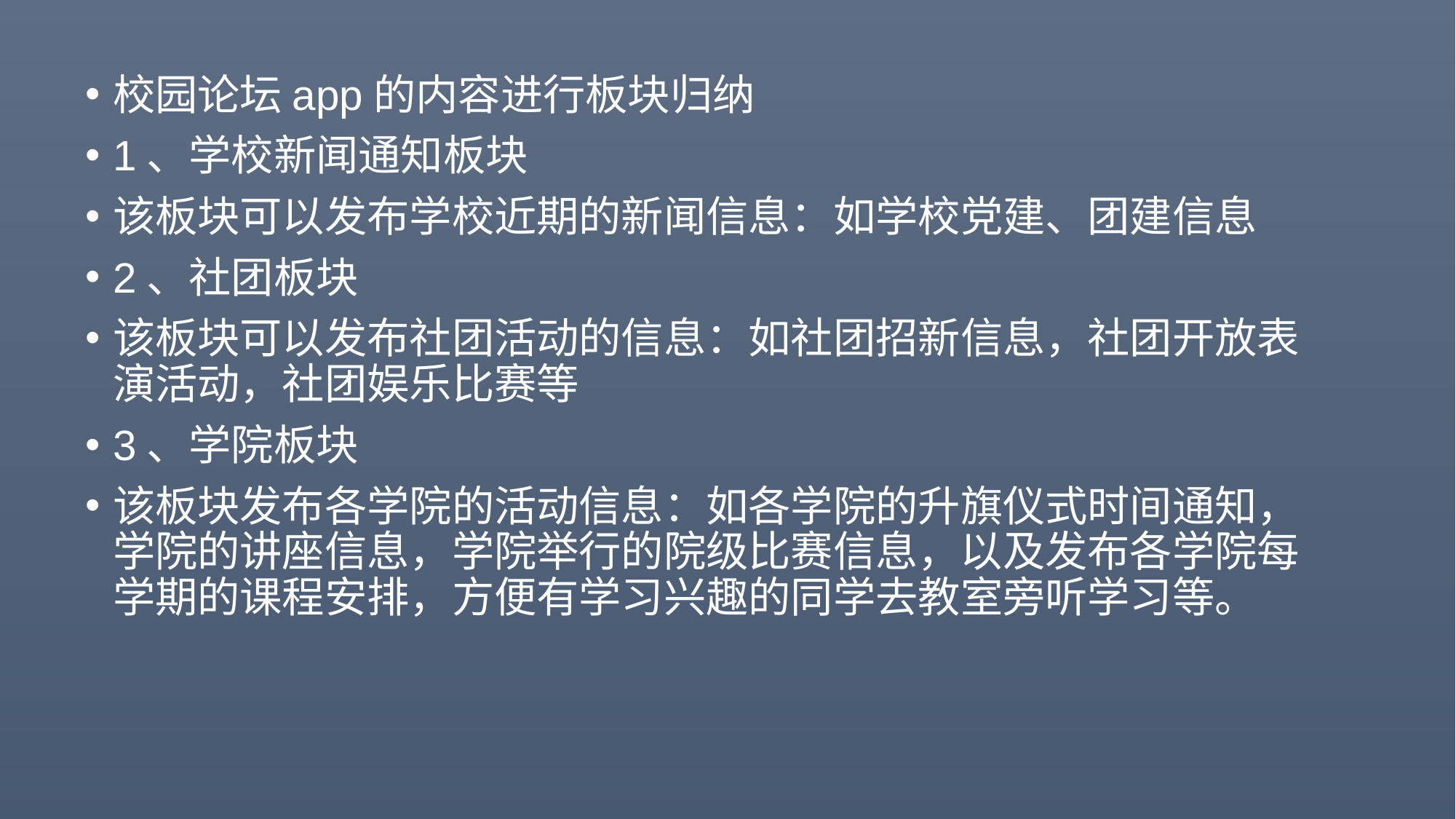

#
校园论坛app的内容进行板块归纳
1、学校新闻通知板块
该板块可以发布学校近期的新闻信息：如学校党建、团建信息
2、社团板块
该板块可以发布社团活动的信息：如社团招新信息，社团开放表演活动，社团娱乐比赛等
3、学院板块
该板块发布各学院的活动信息：如各学院的升旗仪式时间通知，学院的讲座信息，学院举行的院级比赛信息，以及发布各学院每学期的课程安排，方便有学习兴趣的同学去教室旁听学习等。